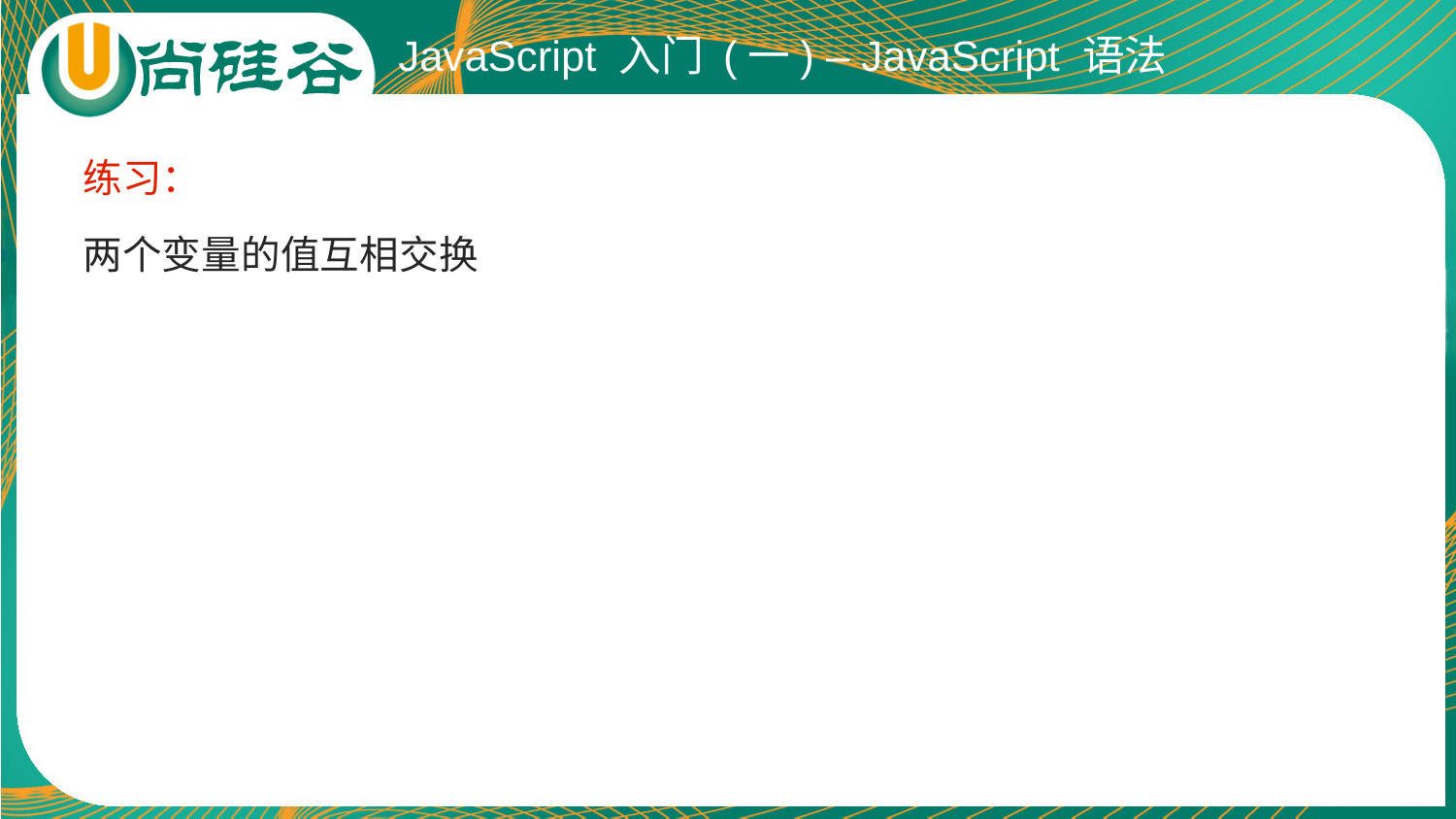

# JavaScript 入门 (一) – JavaScript 语法
练习：
两个变量的值互相交换